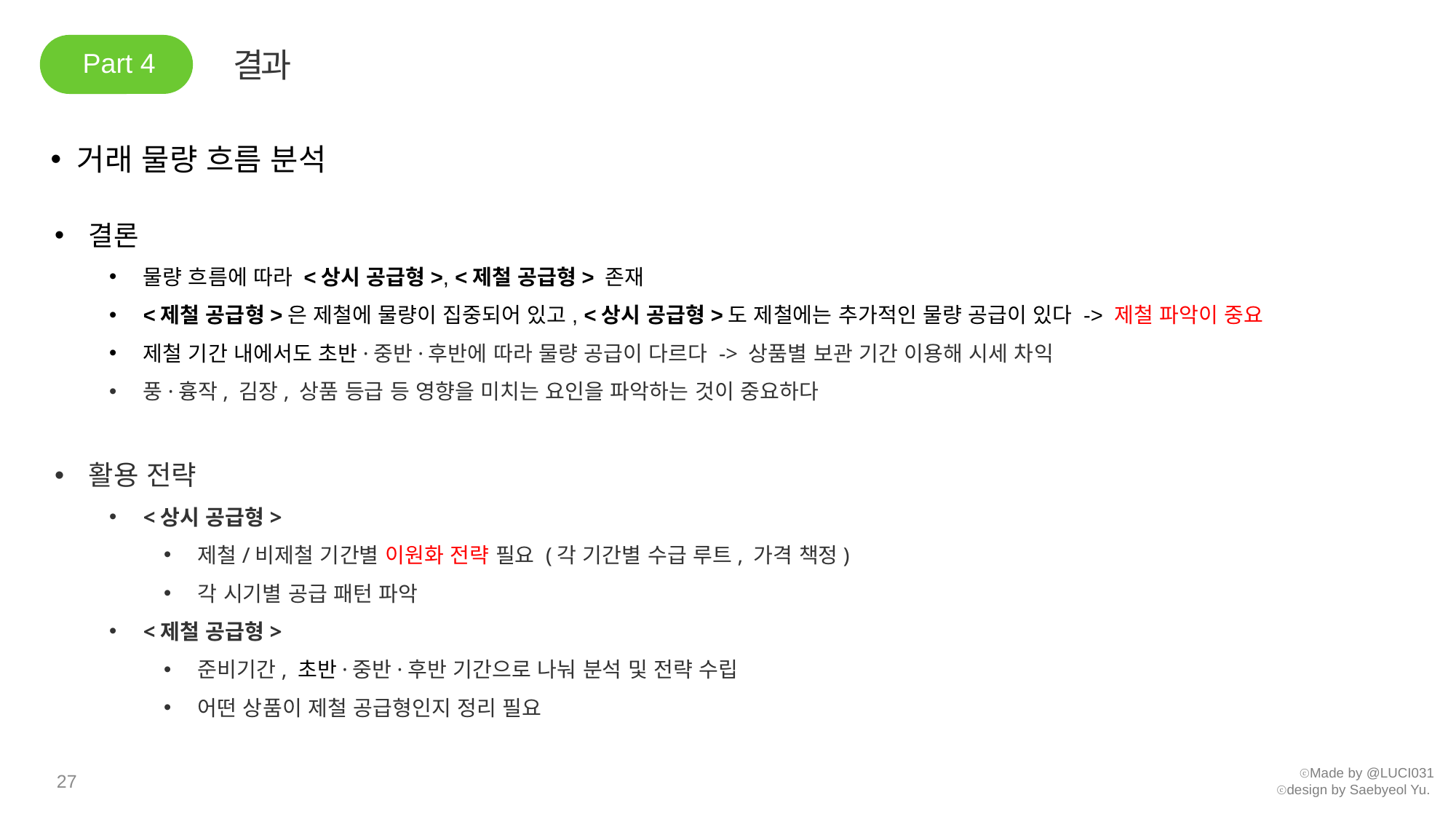

Part 4
결과
 거래 물량 흐름 분석
결론
물량 흐름에 따라 <상시 공급형>, <제철 공급형> 존재
<제철 공급형>은 제철에 물량이 집중되어 있고, <상시 공급형>도 제철에는 추가적인 물량 공급이 있다 -> 제철 파악이 중요
제철 기간 내에서도 초반·중반·후반에 따라 물량 공급이 다르다 -> 상품별 보관 기간 이용해 시세 차익
풍·흉작, 김장, 상품 등급 등 영향을 미치는 요인을 파악하는 것이 중요하다
활용 전략
<상시 공급형>
제철/비제철 기간별 이원화 전략 필요 (각 기간별 수급 루트, 가격 책정)
각 시기별 공급 패턴 파악
<제철 공급형>
준비기간, 초반·중반·후반 기간으로 나눠 분석 및 전략 수립
어떤 상품이 제철 공급형인지 정리 필요
27